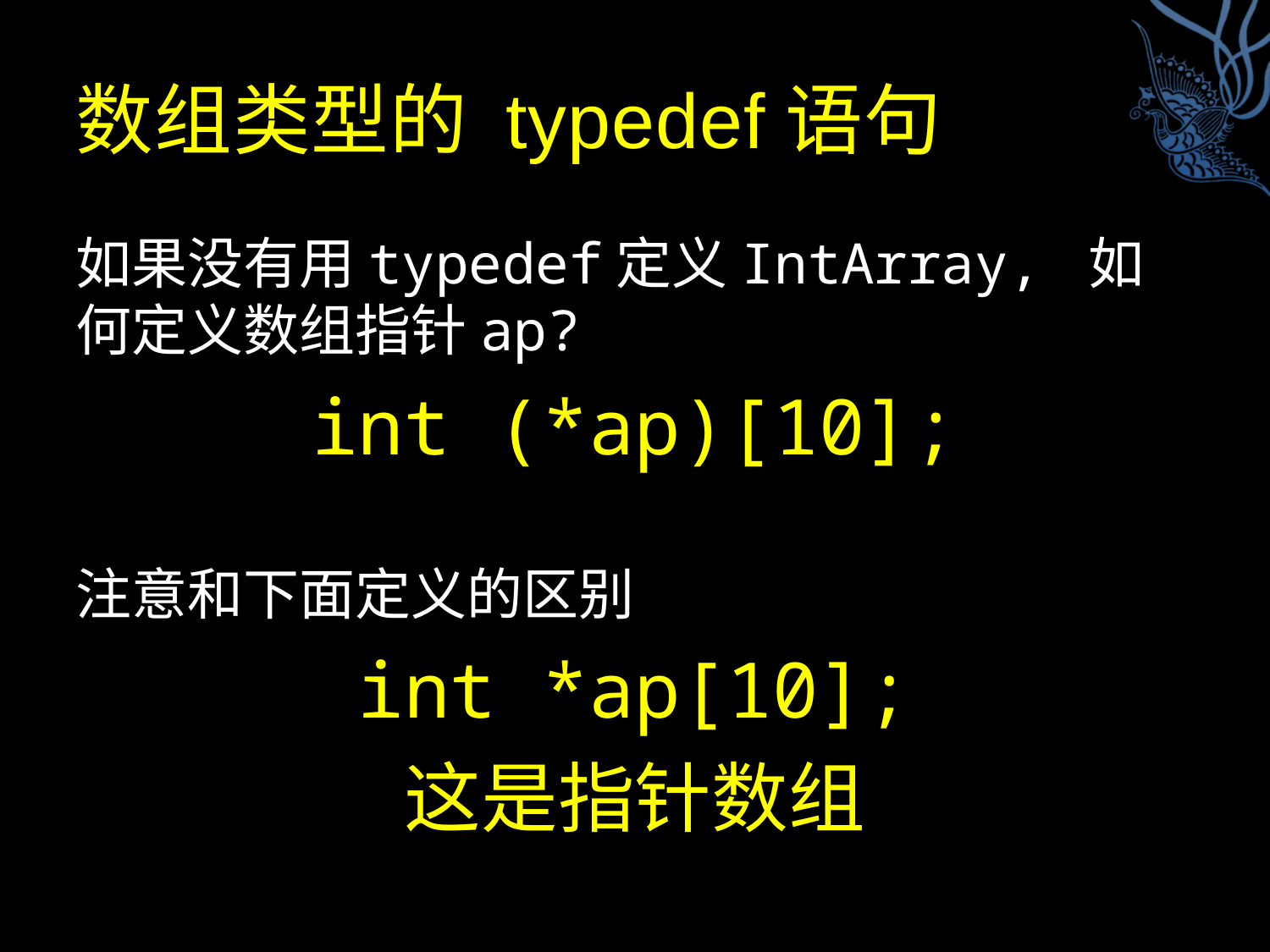

# 数组类型的 typedef语句
如果没有用typedef定义IntArray, 如何定义数组指针ap?
int (*ap)[10];

注意和下面定义的区别
int *ap[10];
这是指针数组